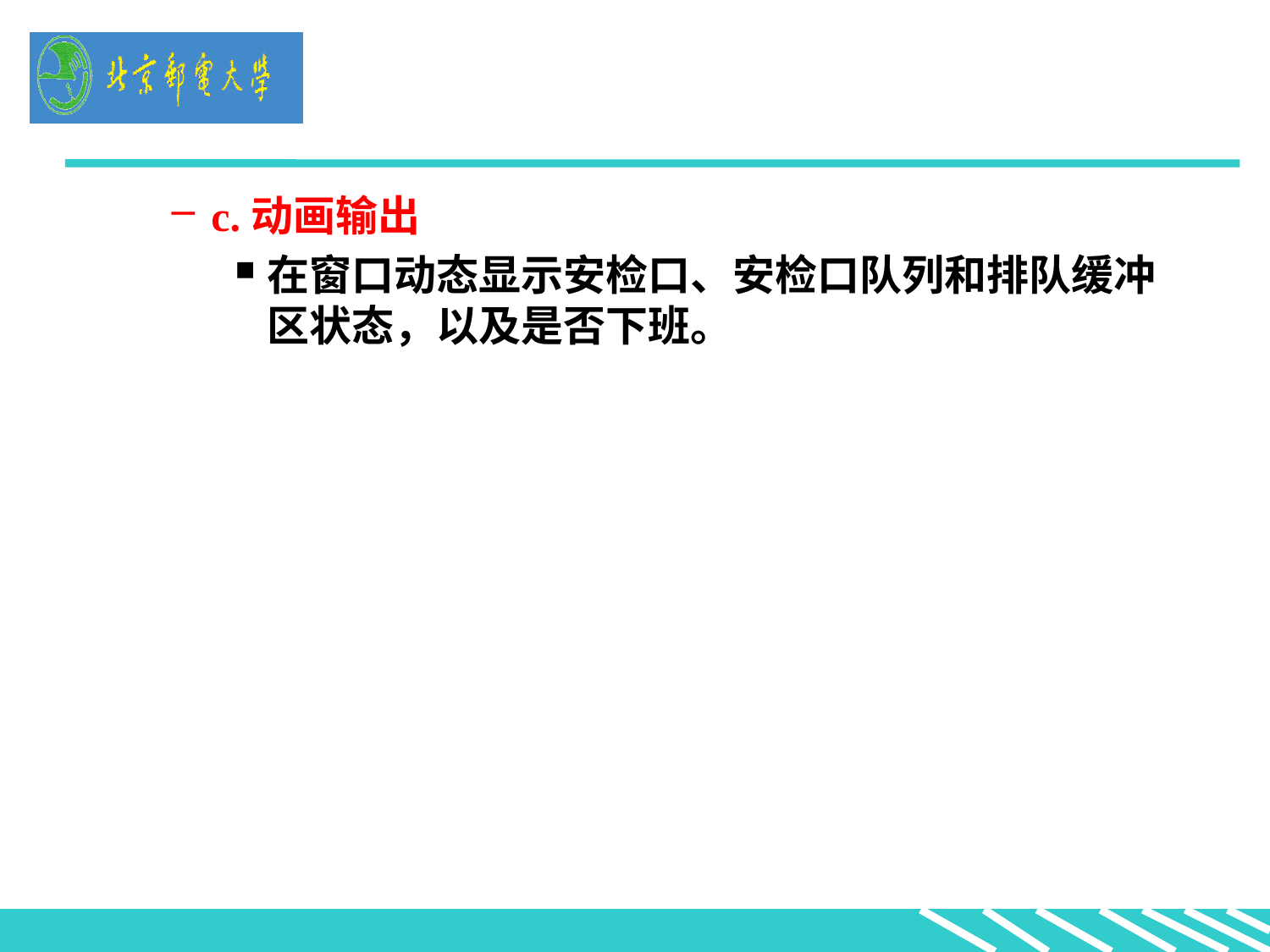

#
c.动画输出
在窗口动态显示安检口、安检口队列和排队缓冲区状态，以及是否下班。
11